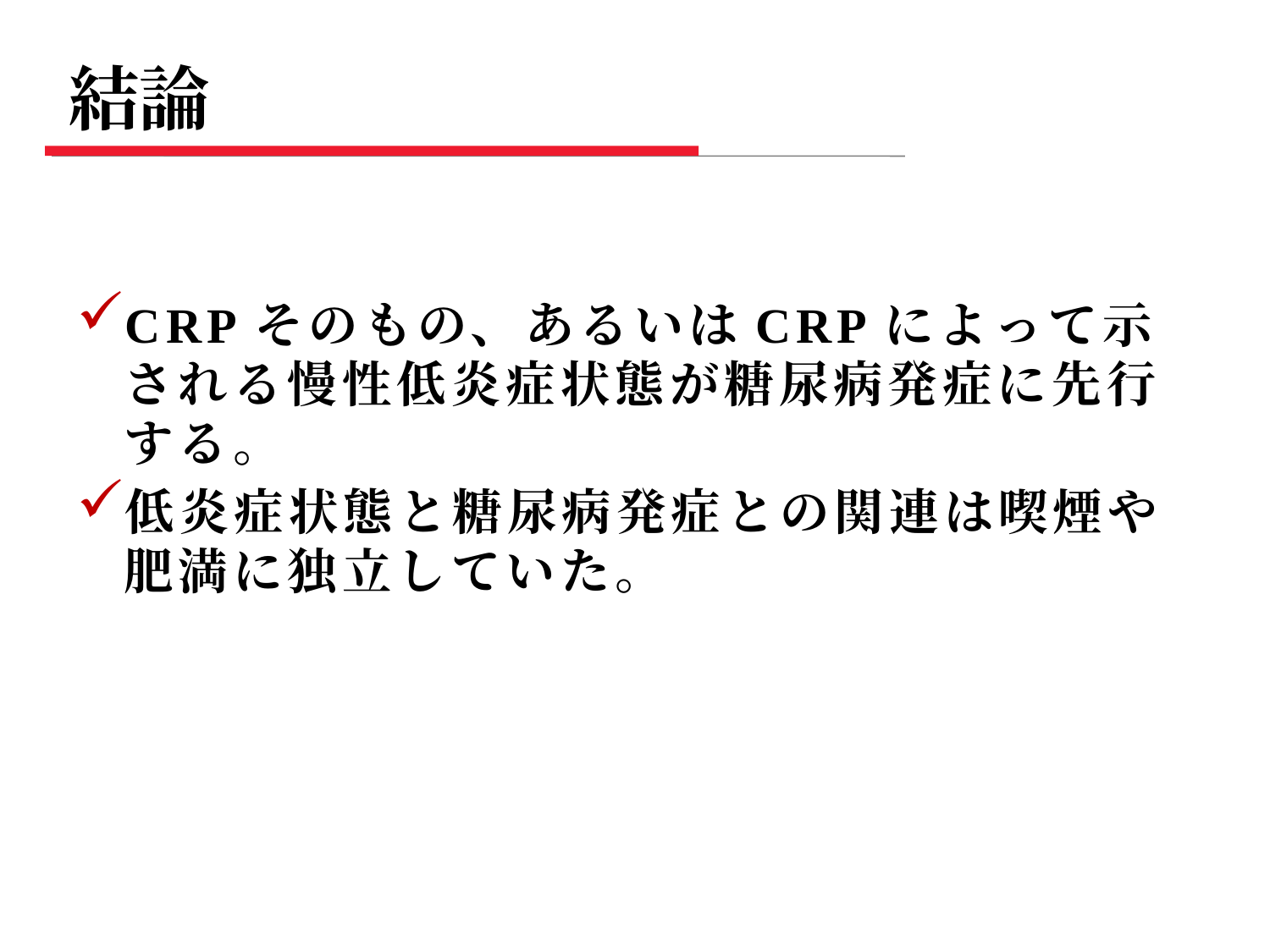

結論

CRPそのもの、あるいはCRPによって示される慢性低炎症状態が糖尿病発症に先行する。
低炎症状態と糖尿病発症との関連は喫煙や肥満に独立していた。